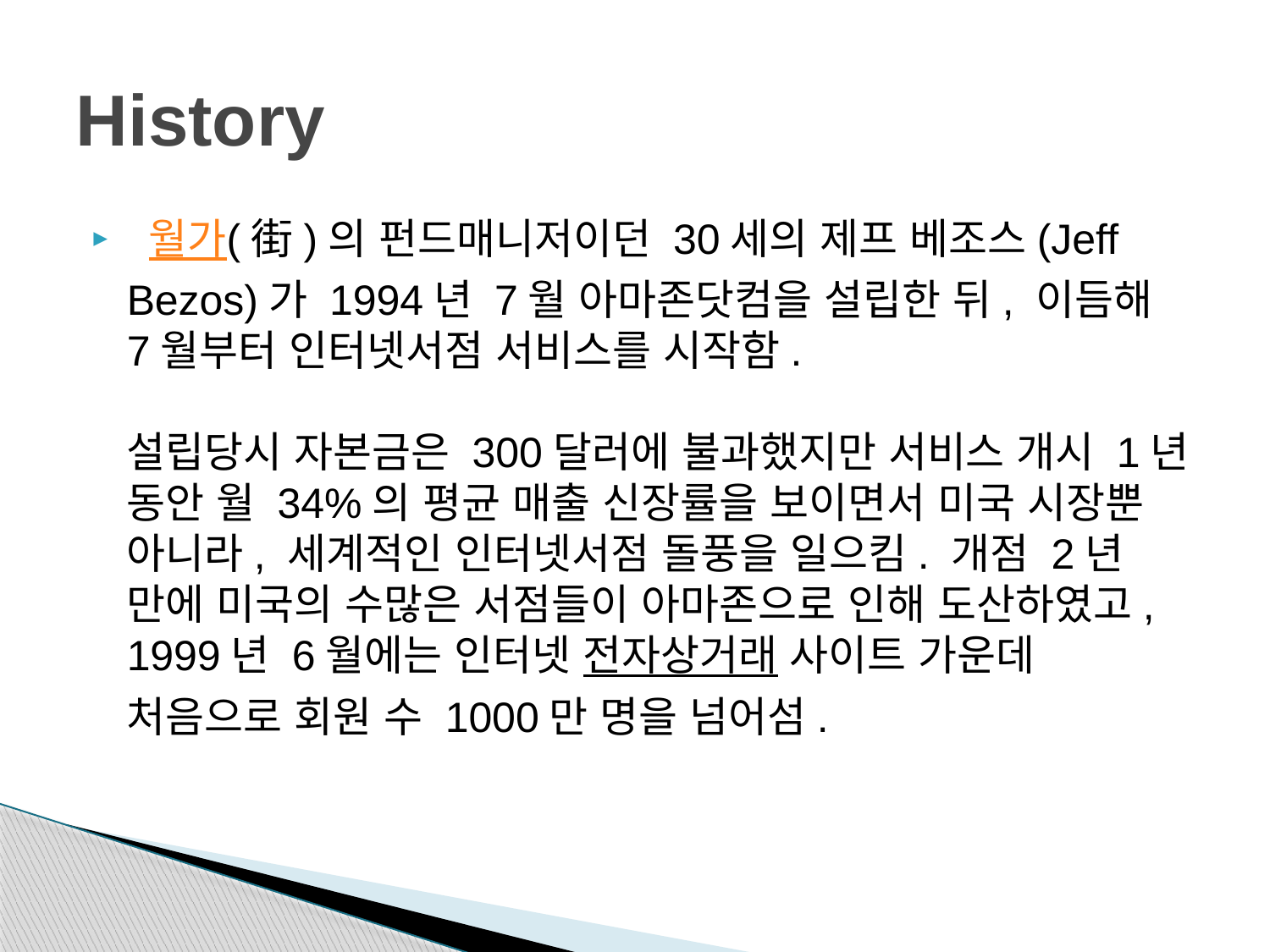

# History
 월가(街)의 펀드매니저이던 30세의 제프 베조스(Jeff Bezos)가 1994년 7월 아마존닷컴을 설립한 뒤, 이듬해 7월부터 인터넷서점 서비스를 시작함.
설립당시 자본금은 300달러에 불과했지만 서비스 개시 1년 동안 월 34%의 평균 매출 신장률을 보이면서 미국 시장뿐 아니라, 세계적인 인터넷서점 돌풍을 일으킴. 개점 2년 만에 미국의 수많은 서점들이 아마존으로 인해 도산하였고, 1999년 6월에는 인터넷 전자상거래 사이트 가운데 처음으로 회원 수 1000만 명을 넘어섬.